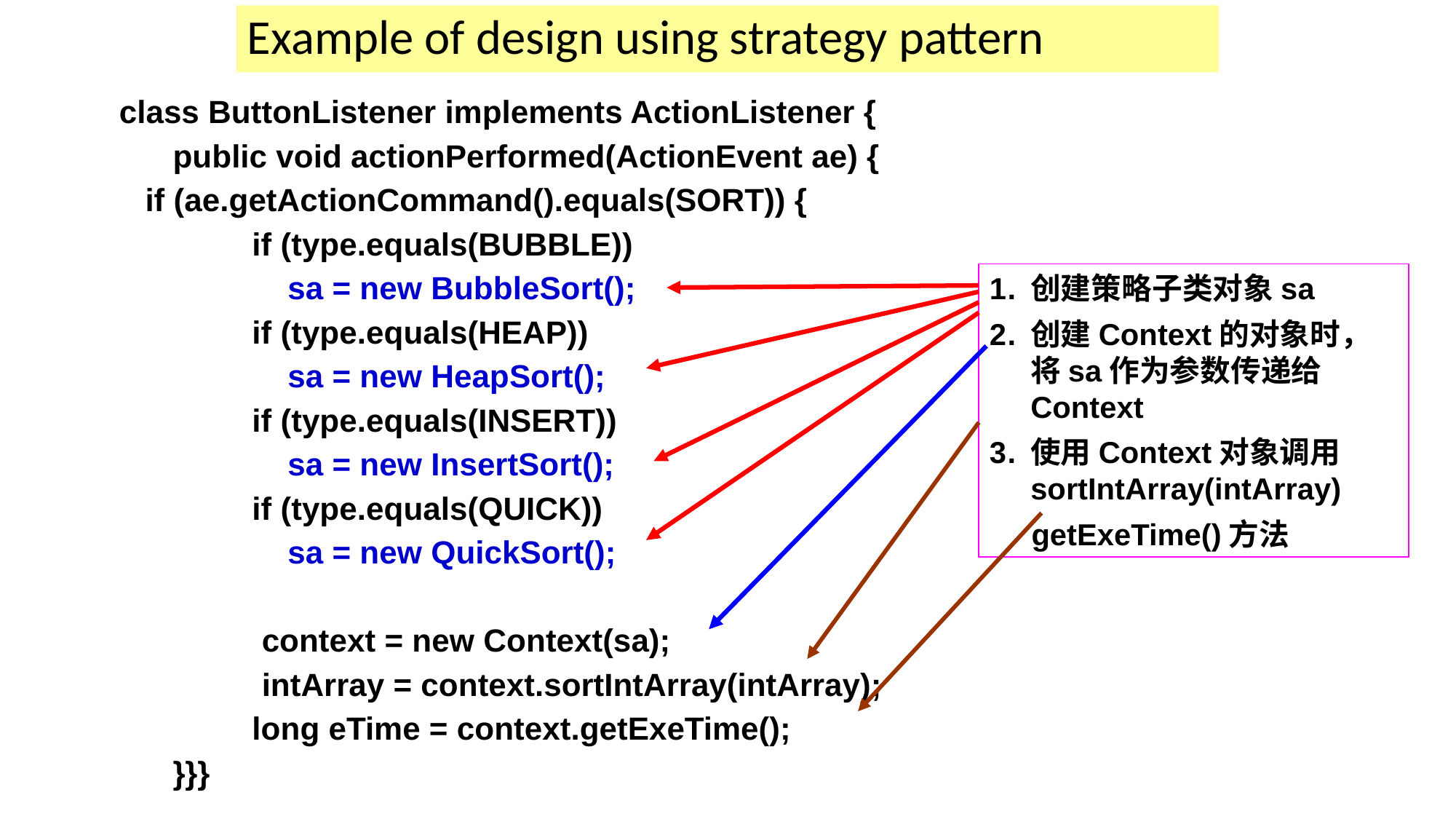

# Example of design using strategy pattern
class ButtonListener implements ActionListener {
      public void actionPerformed(ActionEvent ae) {
		if (ae.getActionCommand().equals(SORT)) {
	            if (type.equals(BUBBLE))
	                sa = new BubbleSort();
	            if (type.equals(HEAP))
	                sa = new HeapSort();
	            if (type.equals(INSERT))
	                sa = new InsertSort();
	            if (type.equals(QUICK))
	                sa = new QuickSort();

                context = new Context(sa);
                intArray = context.sortIntArray(intArray);
	            long eTime = context.getExeTime();
      }}}
创建策略子类对象sa
创建Context的对象时，将sa作为参数传递给Context
使用Context对象调用sortIntArray(intArray)
     getExeTime()方法